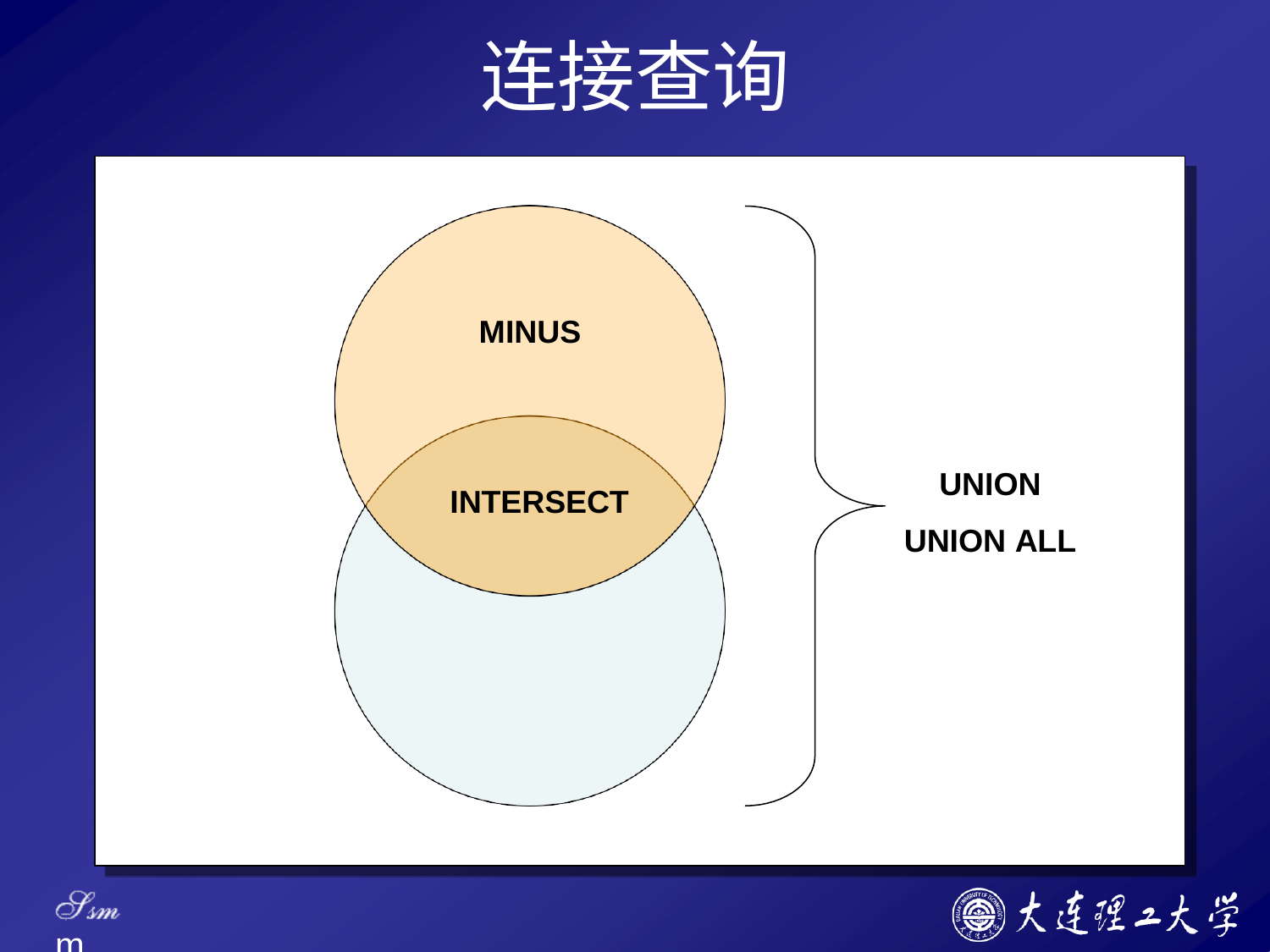

# 连接查询

MINUS
UNION
UNION ALL
INTERSECT

Ssm